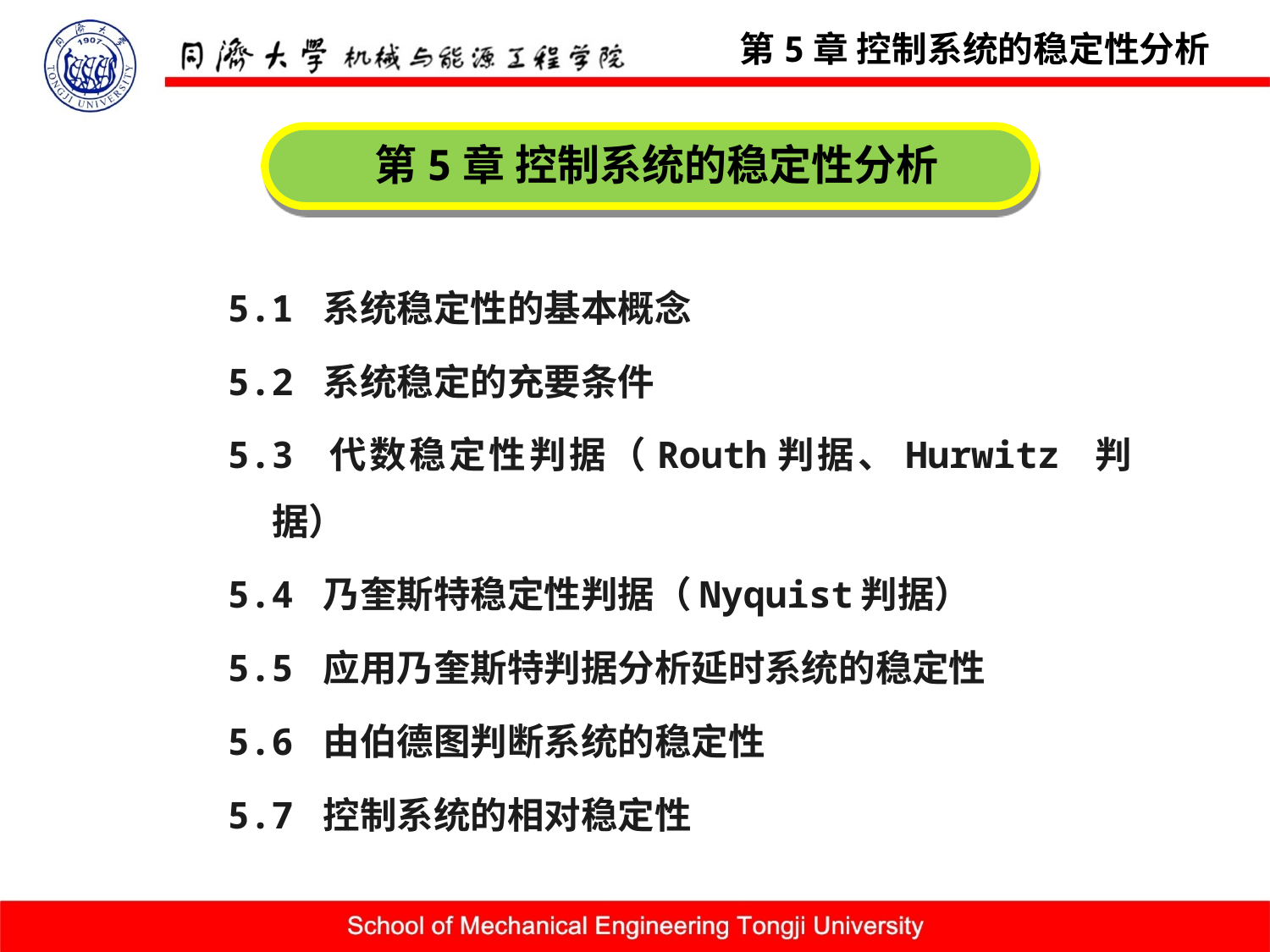

第5章 控制系统的稳定性分析

第5章 控制系统的稳定性分析
5.1 系统稳定性的基本概念
5.2 系统稳定的充要条件
5.3 代数稳定性判据（Routh判据、Hurwitz 判据）
5.4 乃奎斯特稳定性判据（Nyquist判据）
5.5 应用乃奎斯特判据分析延时系统的稳定性
5.6 由伯德图判断系统的稳定性
5.7 控制系统的相对稳定性